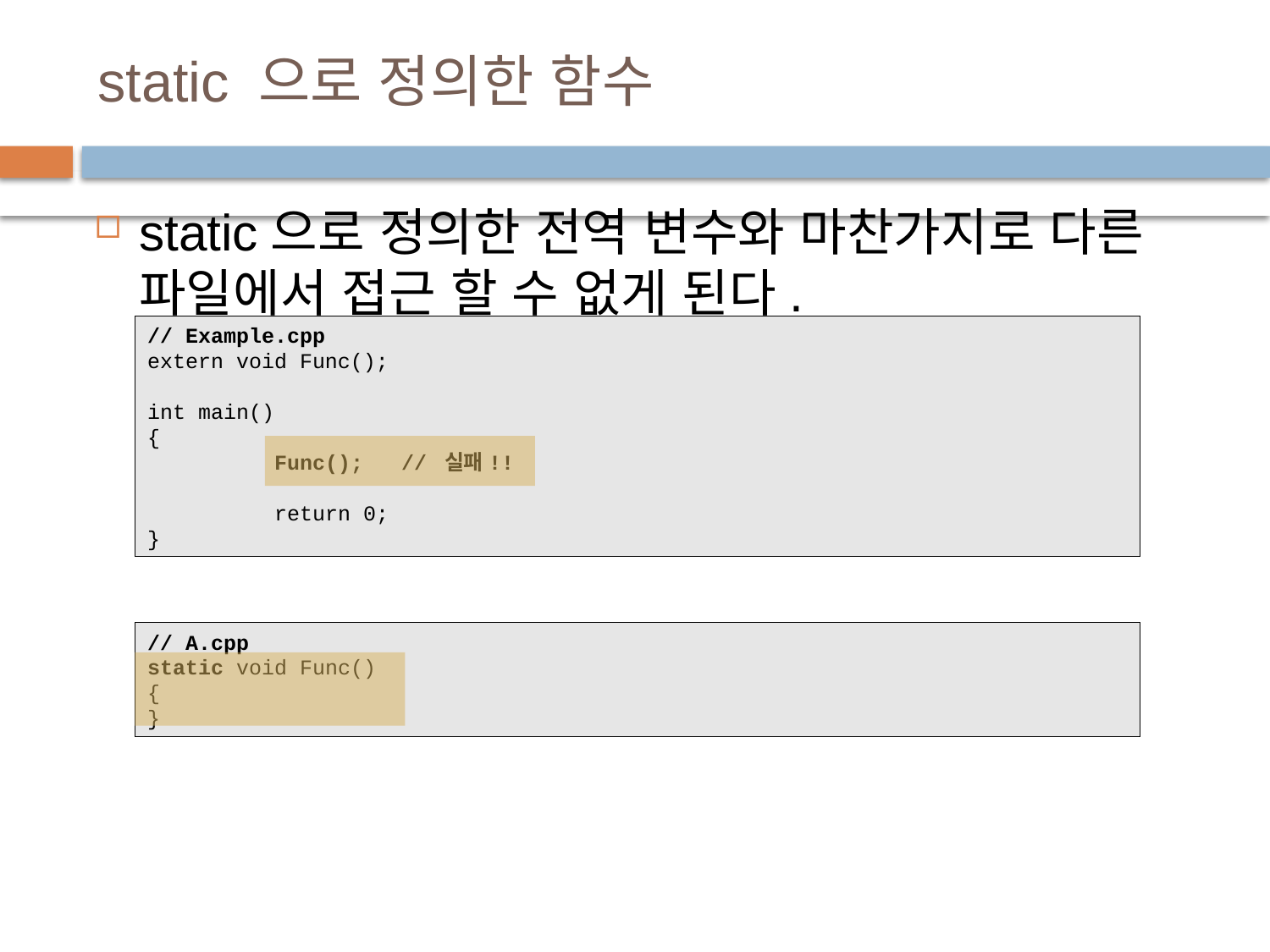

# static 으로 정의한 함수
static으로 정의한 전역 변수와 마찬가지로 다른 파일에서 접근 할 수 없게 된다.
// Example.cpp
extern void Func();

int main()
{
	Func();	// 실패!!

	return 0;
}

// A.cpp
static void Func()
{
}